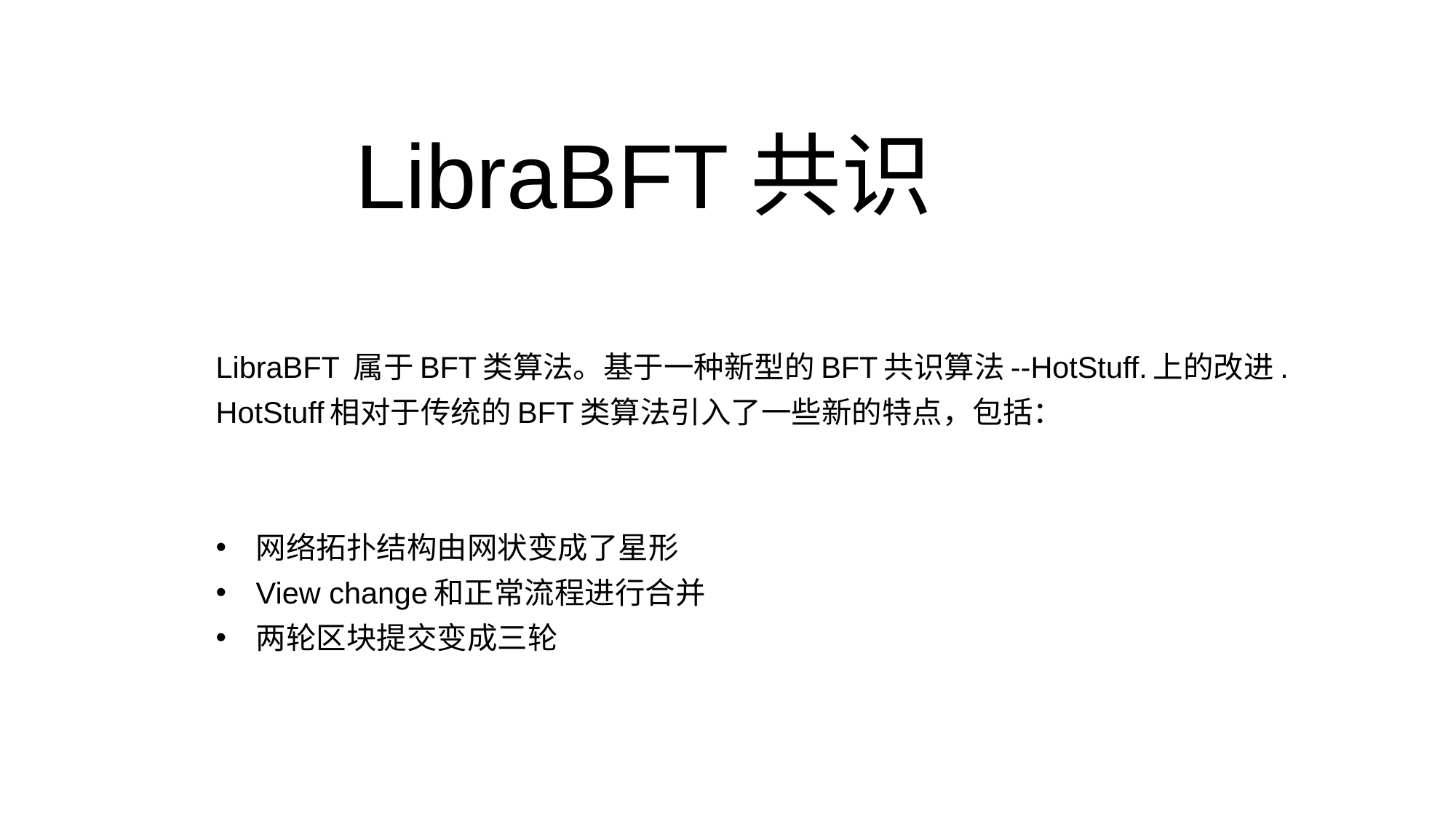

# LibraBFT共识
LibraBFT 属于BFT类算法。基于一种新型的BFT共识算法--HotStuff.上的改进.
HotStuff相对于传统的BFT类算法引入了一些新的特点，包括：

网络拓扑结构由网状变成了星形
View change和正常流程进行合并
两轮区块提交变成三轮